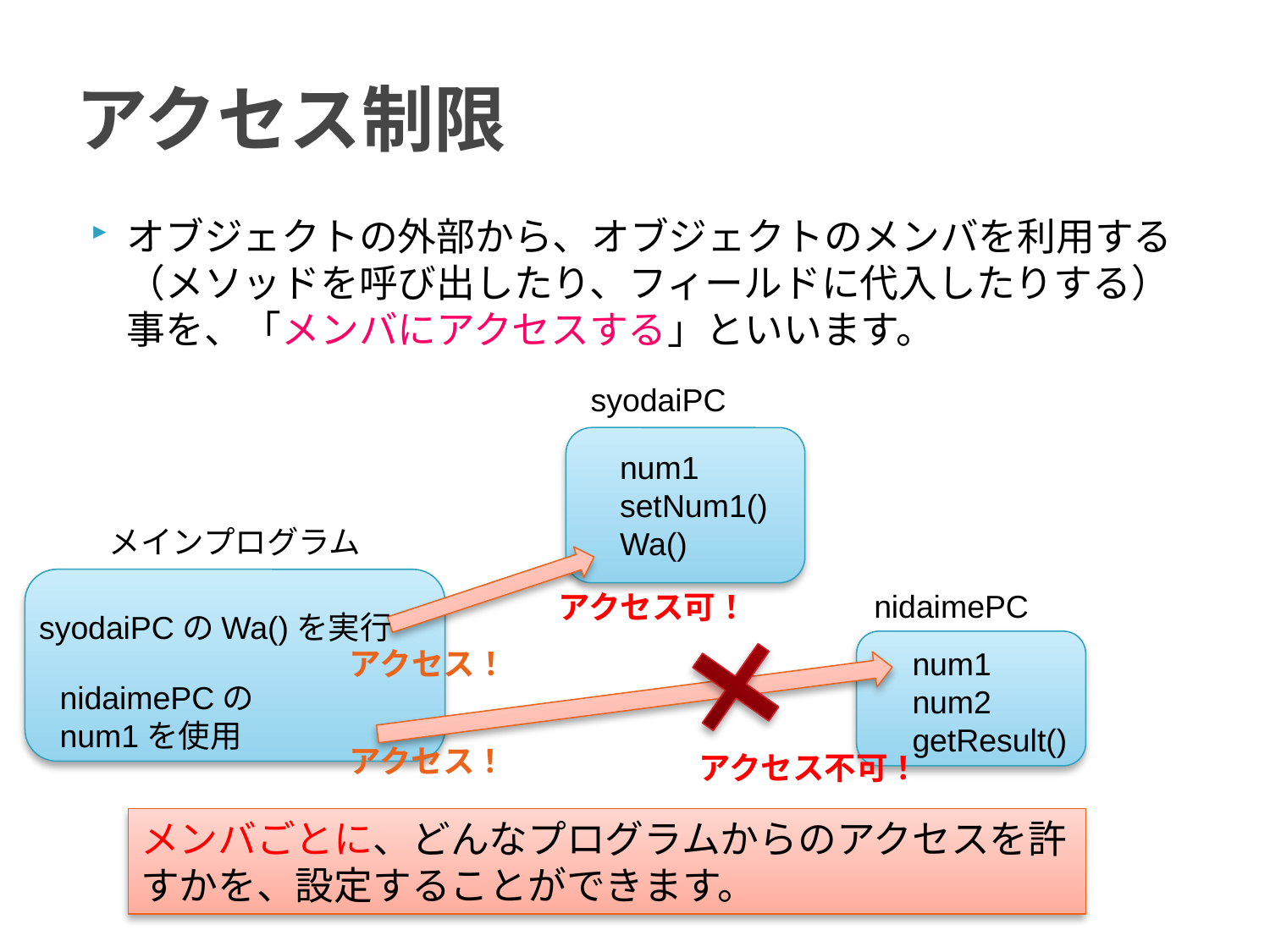

# アクセス制限
オブジェクトの外部から、オブジェクトのメンバを利用する（メソッドを呼び出したり、フィールドに代入したりする）事を、「メンバにアクセスする」といいます。

syodaiPC

num1
setNum1()
Wa()
メインプログラム

nidaimePC
アクセス可！
syodaiPCのWa()を実行

アクセス！
num1
num2
getResult()

nidaimePCの
num1を使用

アクセス！
アクセス不可！
メンバごとに、どんなプログラムからのアクセスを許すかを、設定することができます。